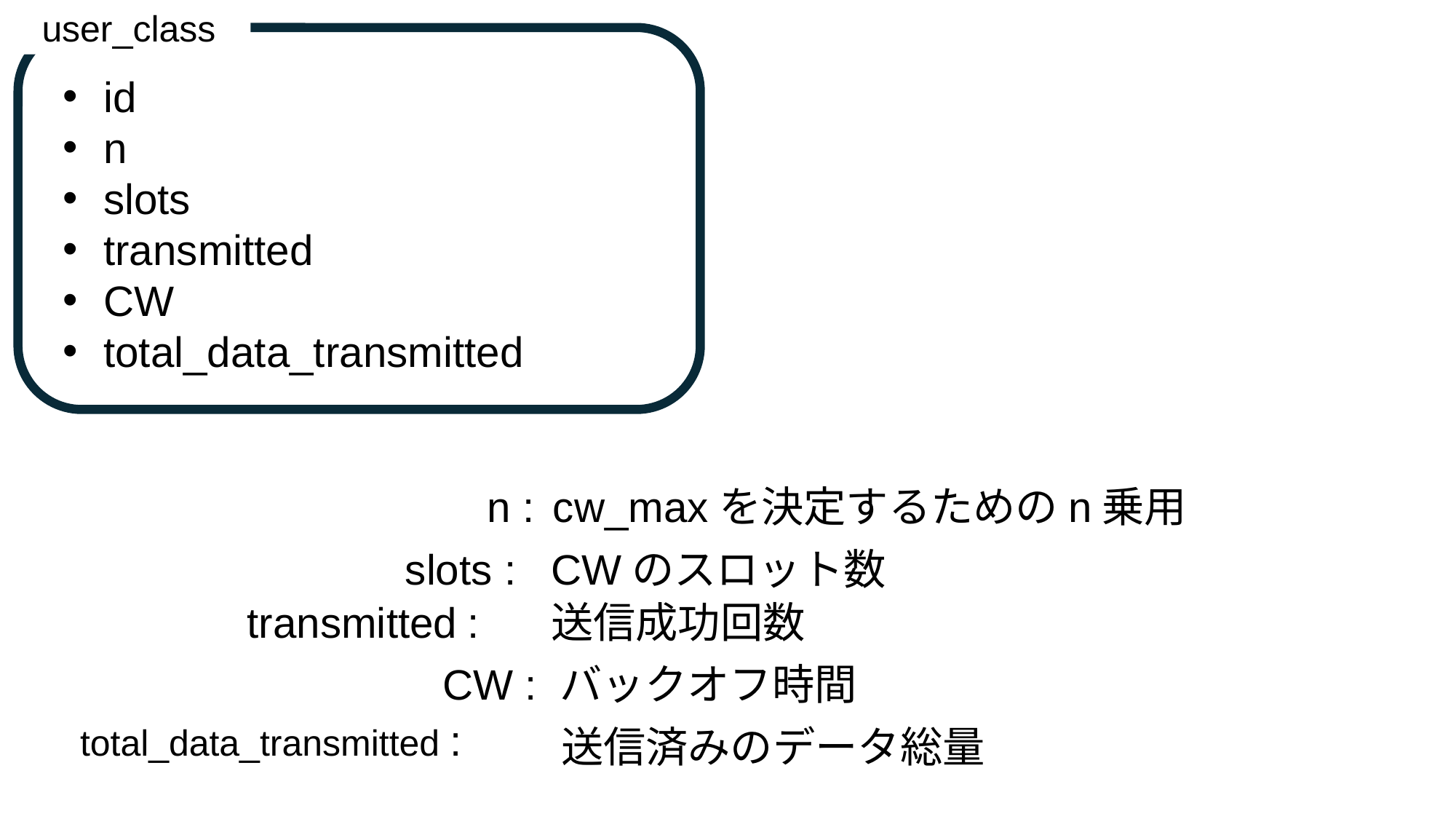

user_class

id
n
slots
transmitted
CW
total_data_transmitted

n :
cw_maxを決定するためのn乗用
slots :
CWのスロット数
transmitted :
送信成功回数
CW :
バックオフ時間
total_data_transmitted :
送信済みのデータ総量